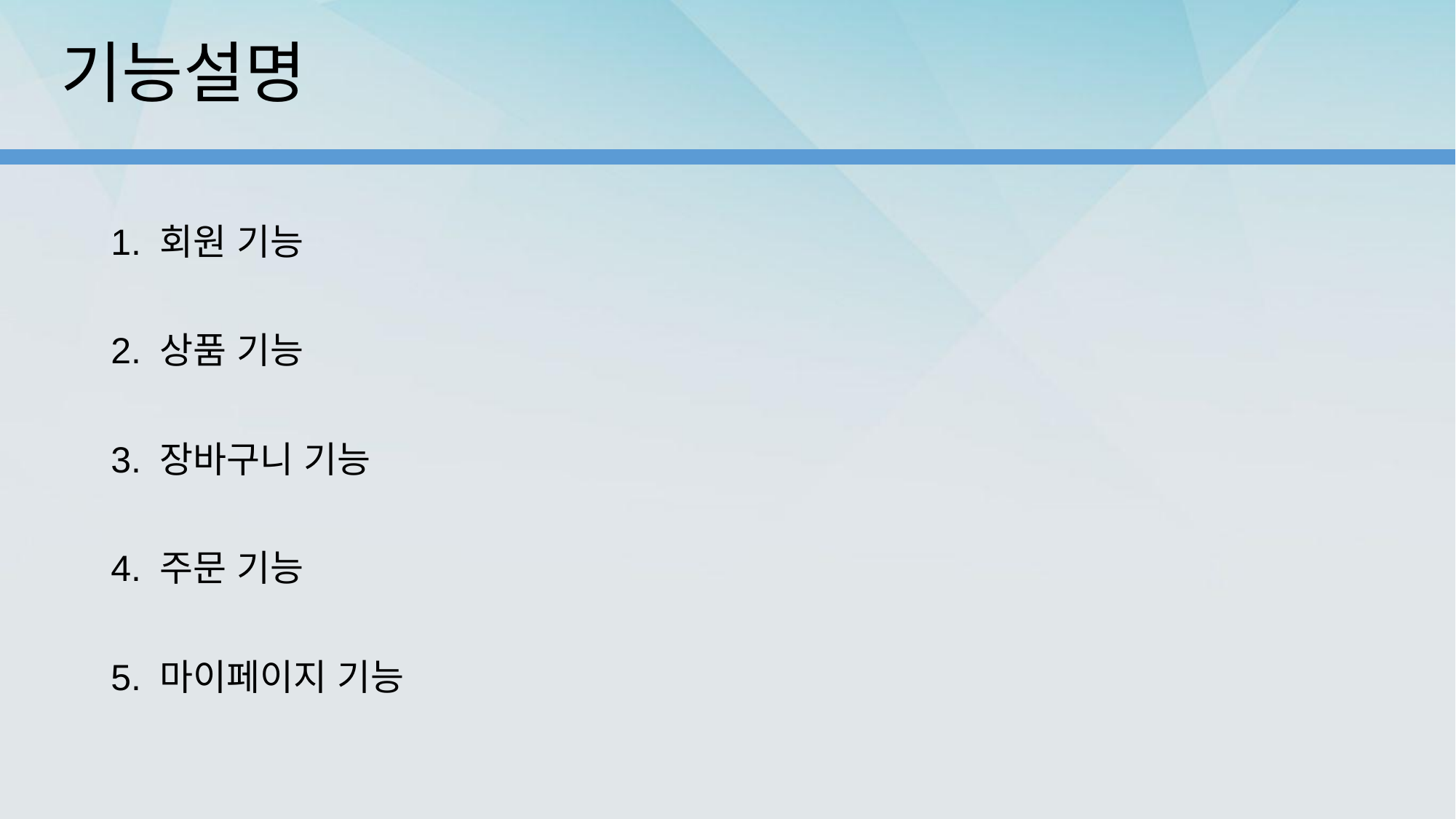

# 기능설명

1. 회원 기능

2. 상품 기능

3. 장바구니 기능

4. 주문 기능

5. 마이페이지 기능